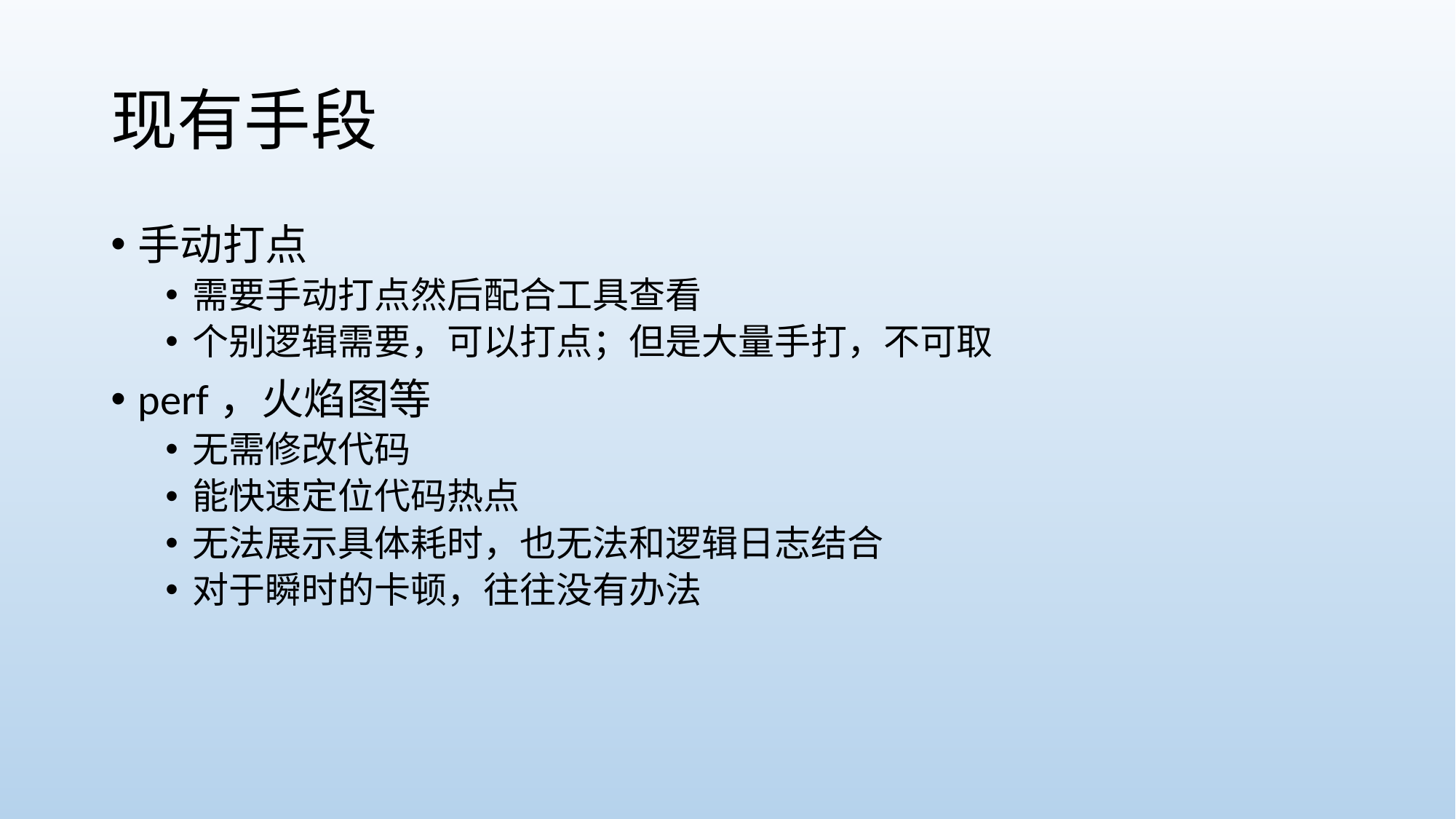

现有手段
手动打点
需要手动打点然后配合工具查看
个别逻辑需要，可以打点；但是大量手打，不可取
perf，火焰图等
无需修改代码
能快速定位代码热点
无法展示具体耗时，也无法和逻辑日志结合
对于瞬时的卡顿，往往没有办法